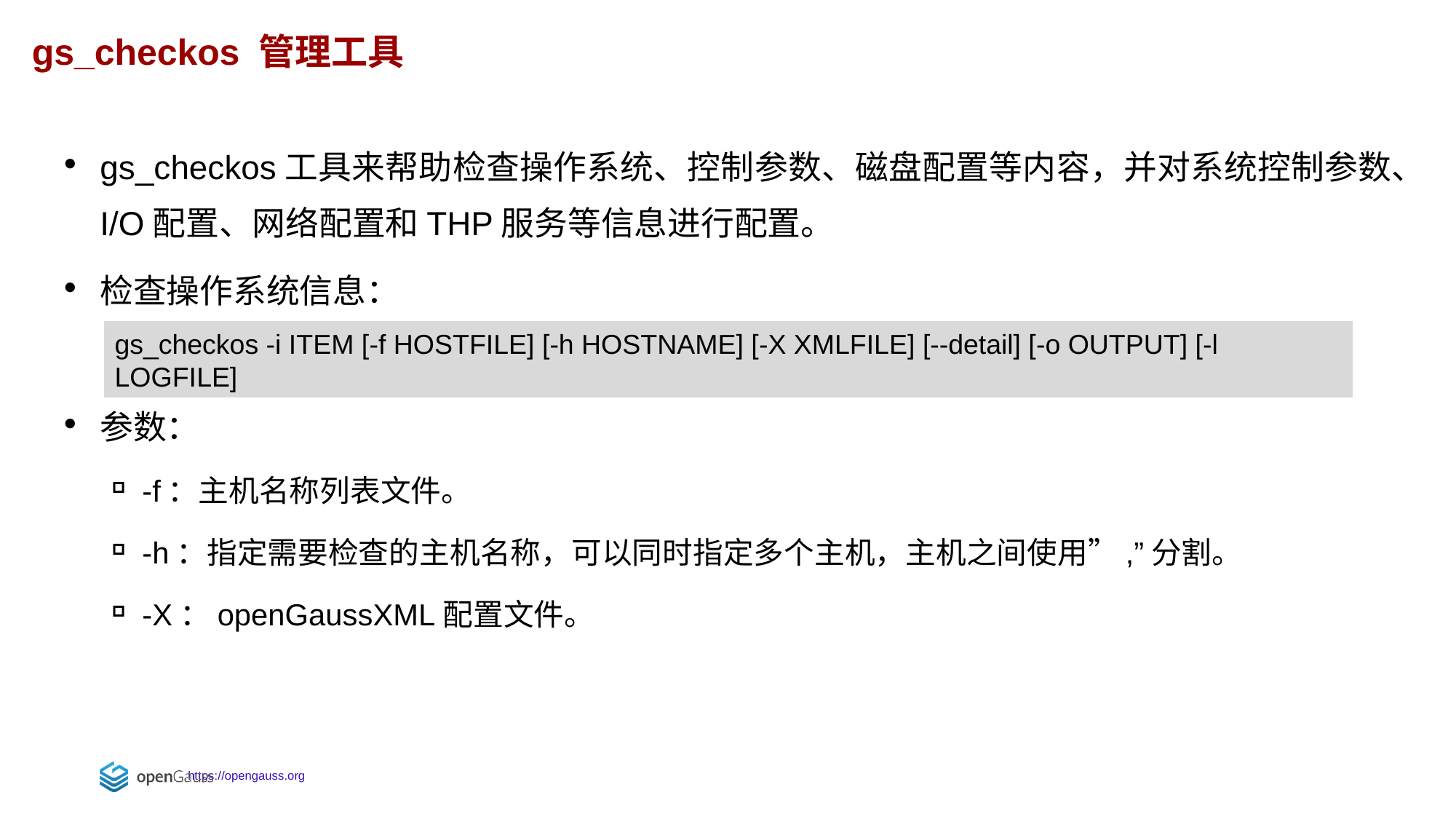

gs_checkos 管理工具
gs_checkos工具来帮助检查操作系统、控制参数、磁盘配置等内容，并对系统控制参数、I/O配置、网络配置和THP服务等信息进行配置。
检查操作系统信息：

参数：
-f：主机名称列表文件。
-h：指定需要检查的主机名称，可以同时指定多个主机，主机之间使用”,”分割。
-X：openGaussXML配置文件。
gs_checkos -i ITEM [-f HOSTFILE] [-h HOSTNAME] [-X XMLFILE] [--detail] [-o OUTPUT] [-l LOGFILE]